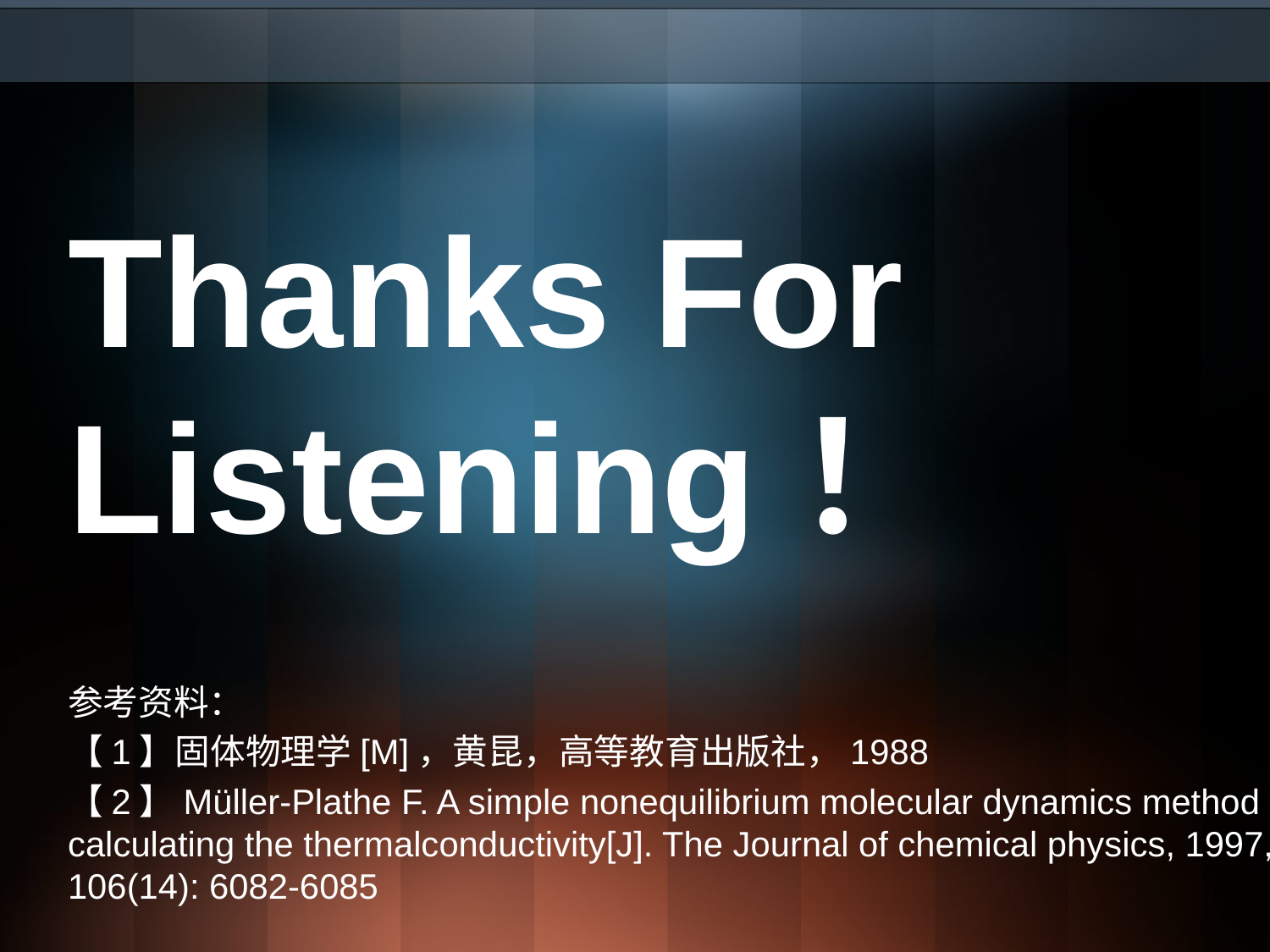

#
Thanks For Listening！

参考资料：
【1】固体物理学[M]，黄昆，高等教育出版社，1988
【2】Müller-Plathe F. A simple nonequilibrium molecular dynamics method for calculating the thermalconductivity[J]. The Journal of chemical physics, 1997, 106(14): 6082-6085